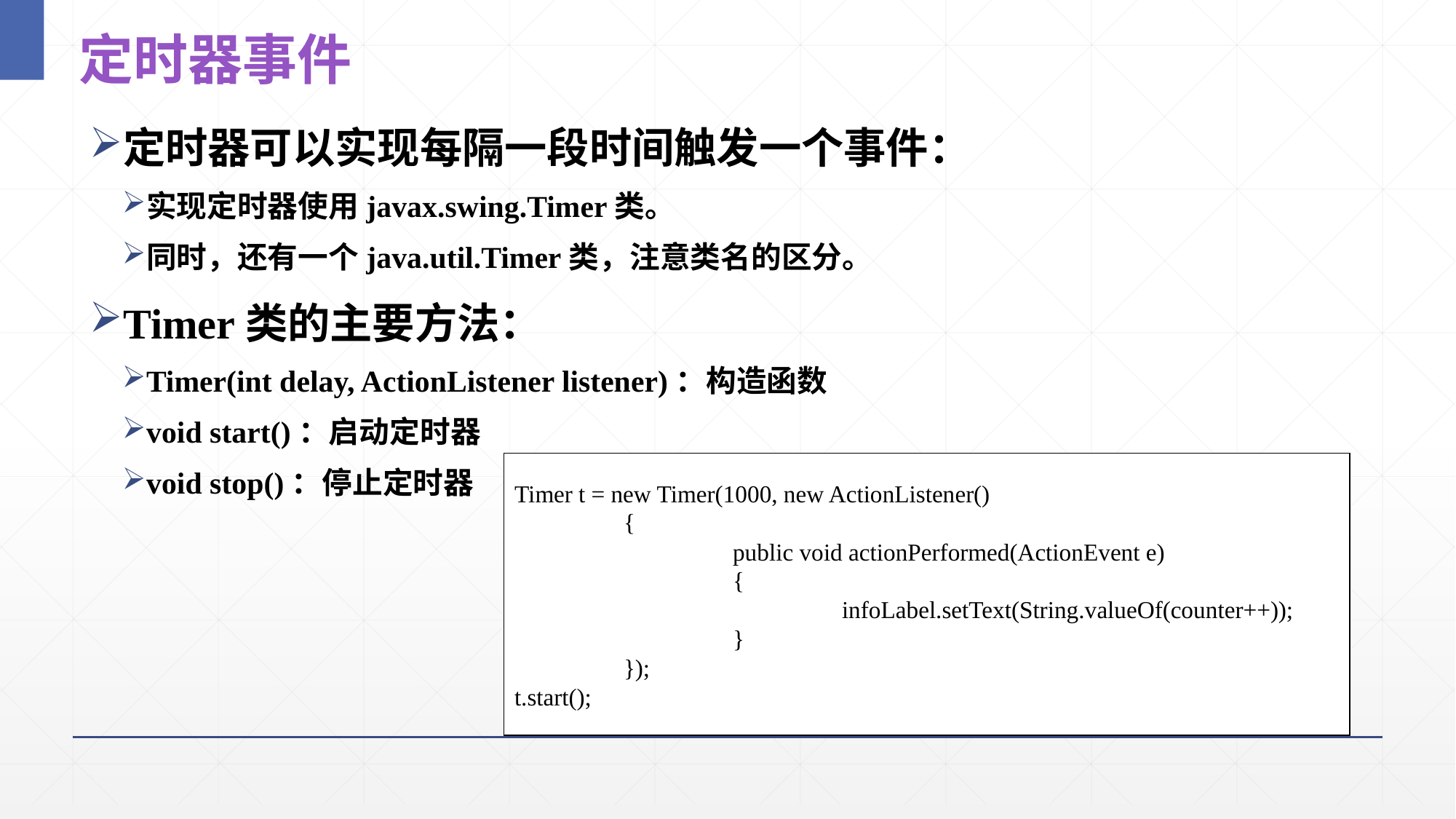

27
# 定时器事件
定时器可以实现每隔一段时间触发一个事件：
实现定时器使用javax.swing.Timer类。
同时，还有一个java.util.Timer类，注意类名的区分。
Timer类的主要方法：
Timer(int delay, ActionListener listener)：构造函数
void start()：启动定时器
void stop()：停止定时器
Timer t = new Timer(1000, new ActionListener()
	{
		public void actionPerformed(ActionEvent e)
		{
			infoLabel.setText(String.valueOf(counter++));
		}
	});
t.start();